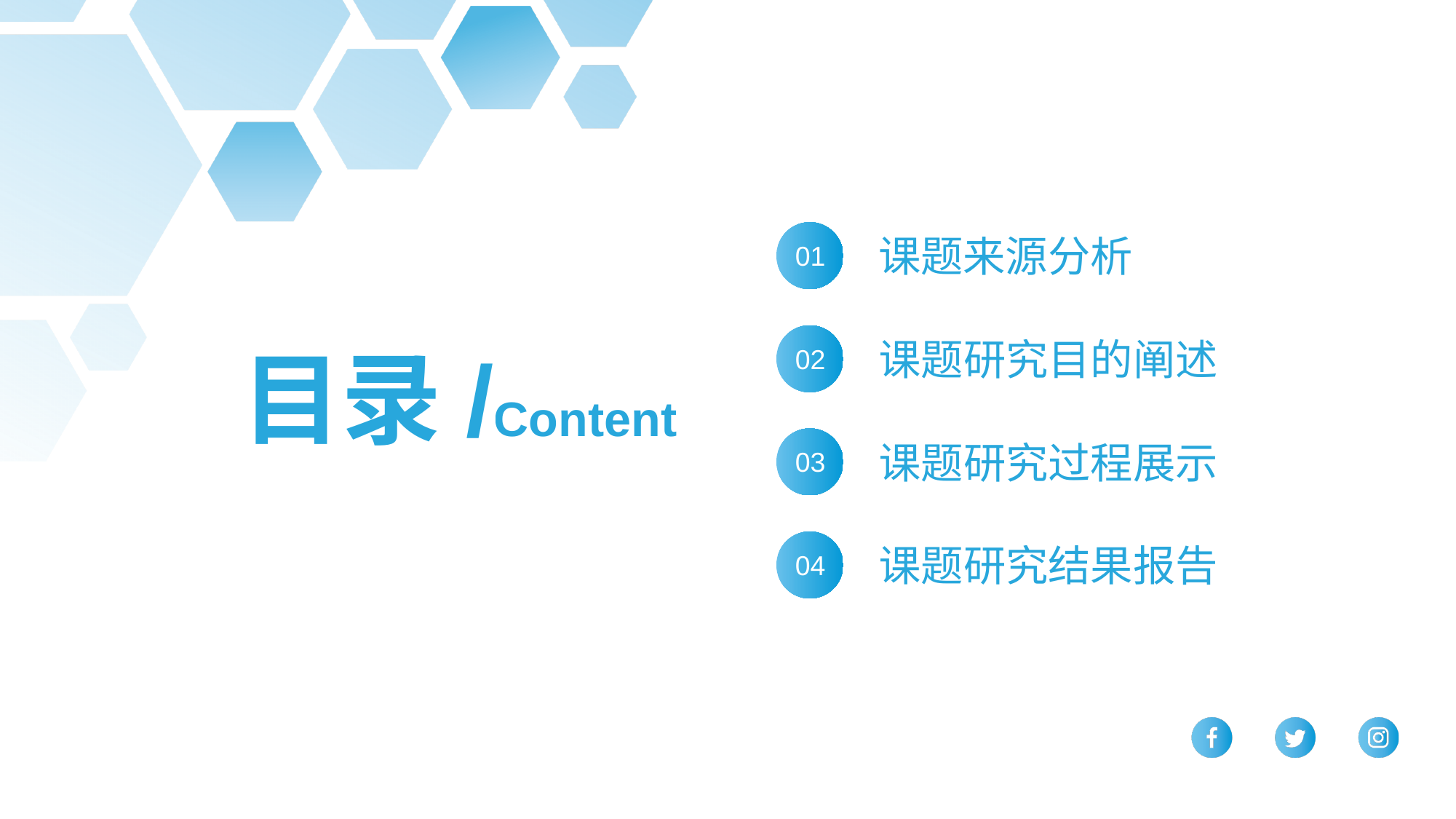

01
课题来源分析

02
课题研究目的阐述
目录/Content

03
课题研究过程展示

04
课题研究结果报告